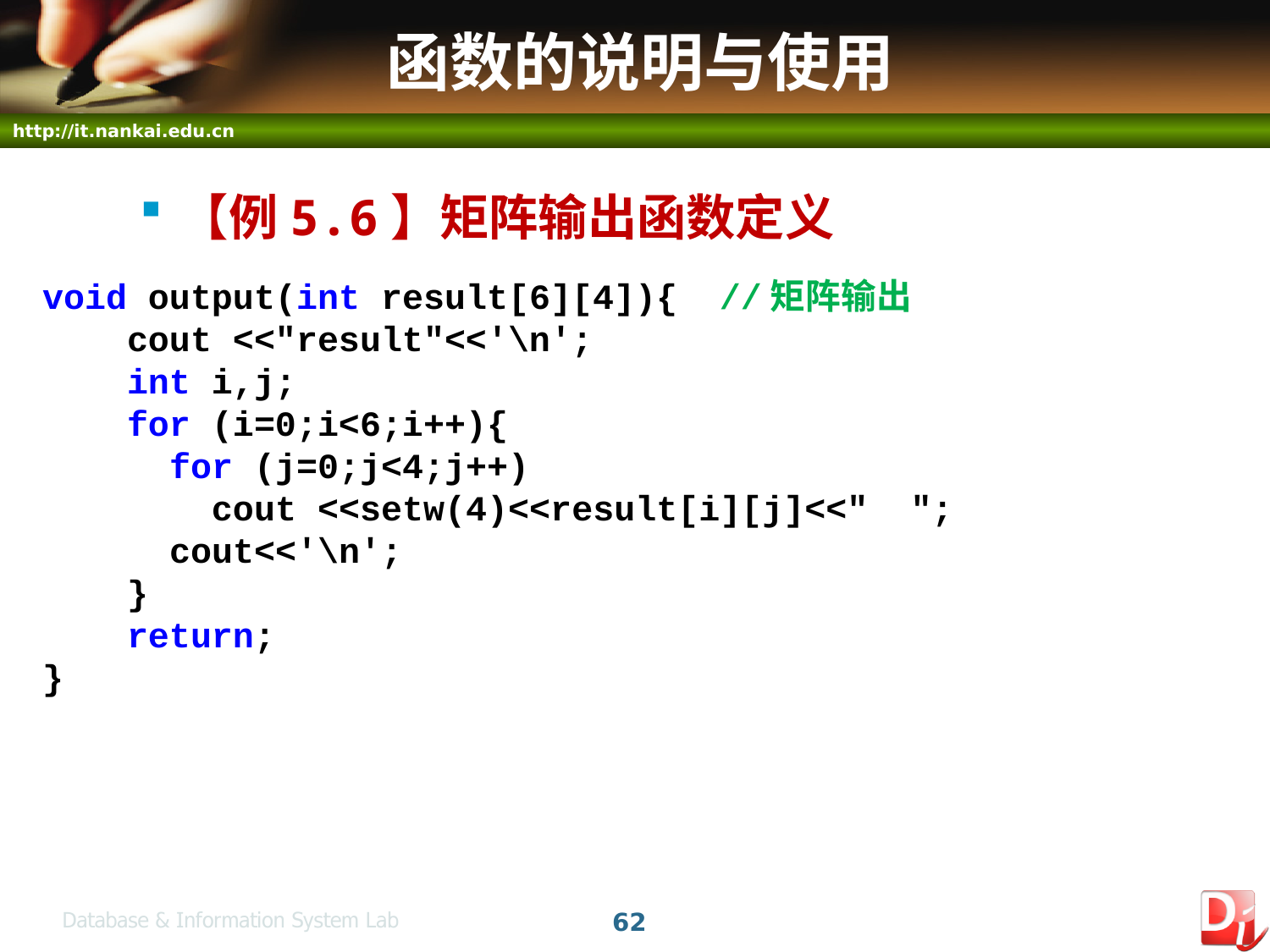

# 函数的说明与使用
【例5.6】矩阵输出函数定义
void output(int result[6][4]){  //矩阵输出
    cout <<"result"<<'\n';
    int i,j;
    for (i=0;i<6;i++){
      for (j=0;j<4;j++)
        cout <<setw(4)<<result[i][j]<<"  ";
      cout<<'\n';
    }
    return;
}
62
Database & Information System Lab